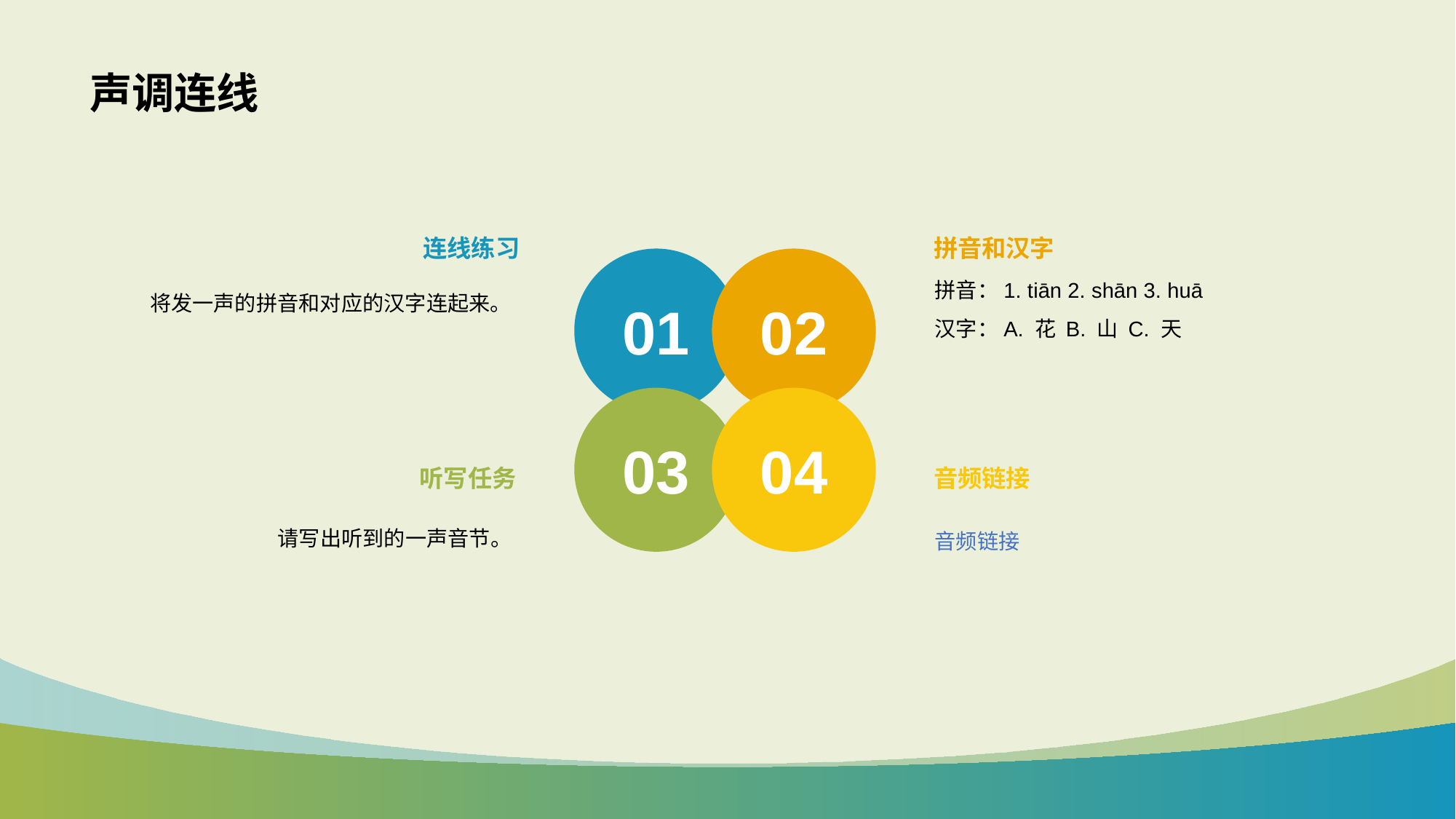

# 声调连线
连线练习
拼音和汉字
01
02
将发一声的拼音和对应的汉字连起来。
拼音：1. tiān 2. shān 3. huā
汉字：A. 花 B. 山 C. 天
03
04
听写任务
音频链接
请写出听到的一声音节。
音频链接